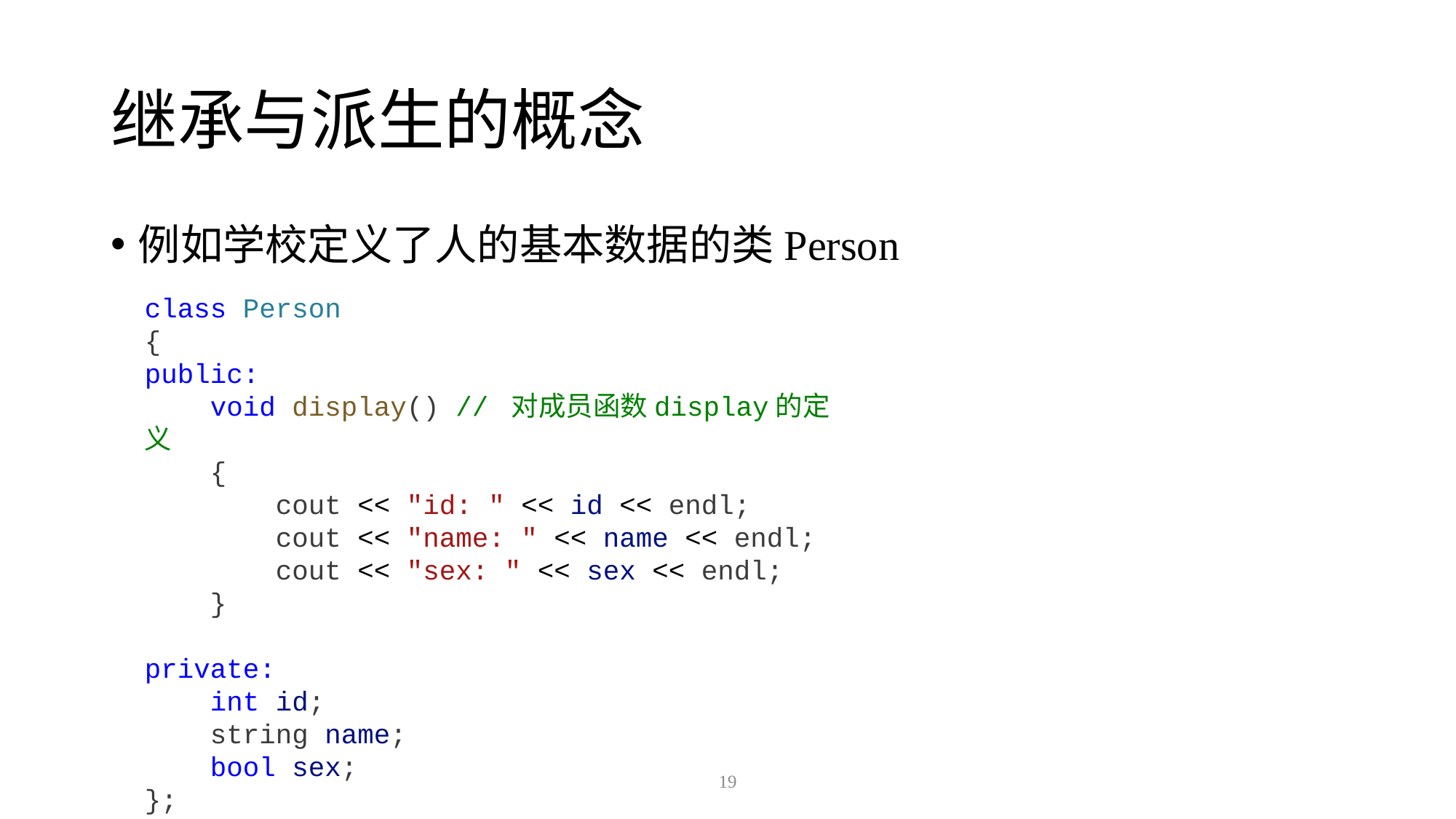

# 继承与派生的概念
例如学校定义了人的基本数据的类Person
class Person
{
public:
    void display() // 对成员函数display的定义
    {
        cout << "id: " << id << endl;
        cout << "name: " << name << endl;
        cout << "sex: " << sex << endl;
    }
private:
    int id;
    string name;
    bool sex;
};
19